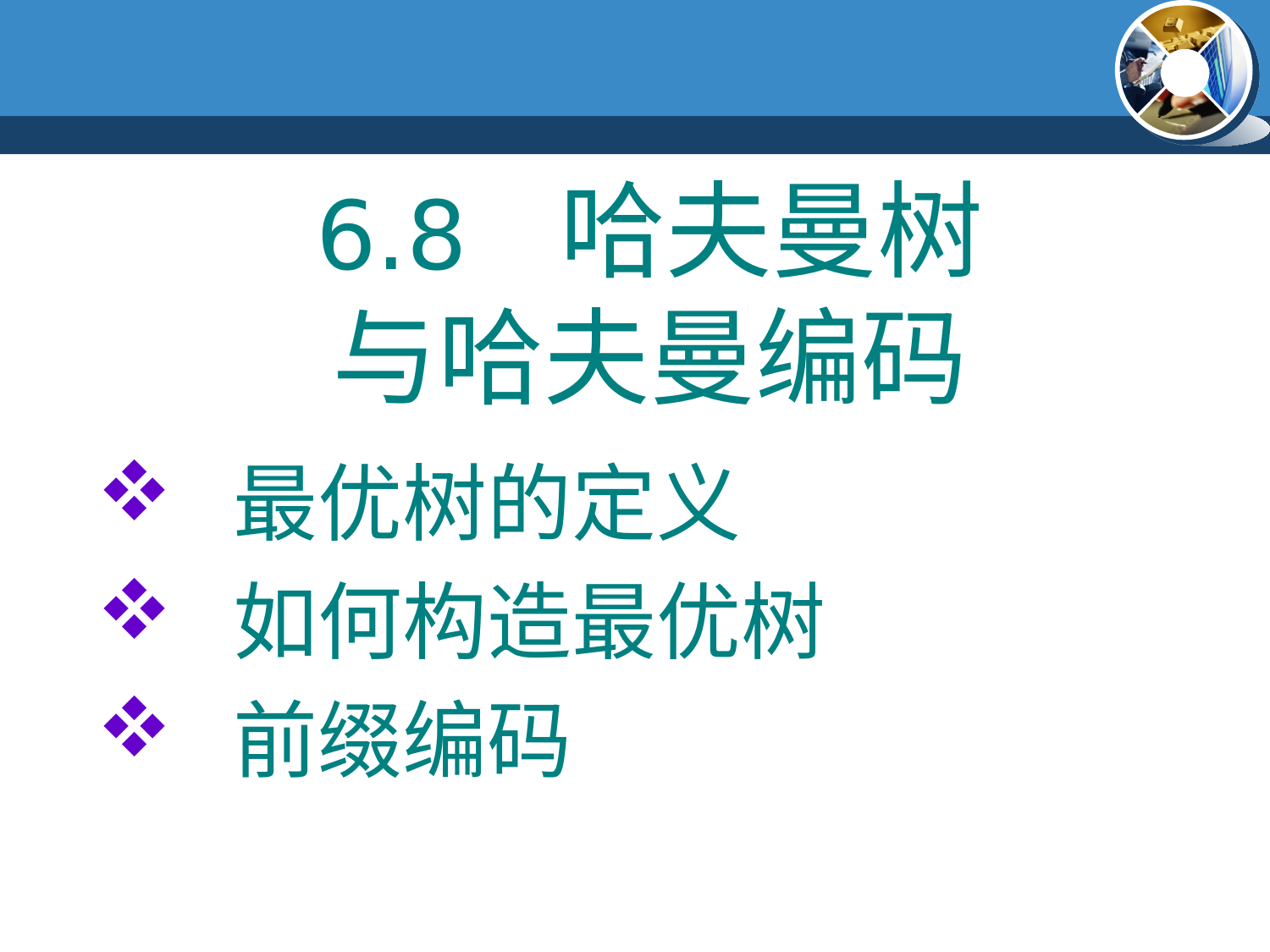

# 6.8  哈夫曼树 与哈夫曼编码
  最优树的定义
  如何构造最优树
  前缀编码